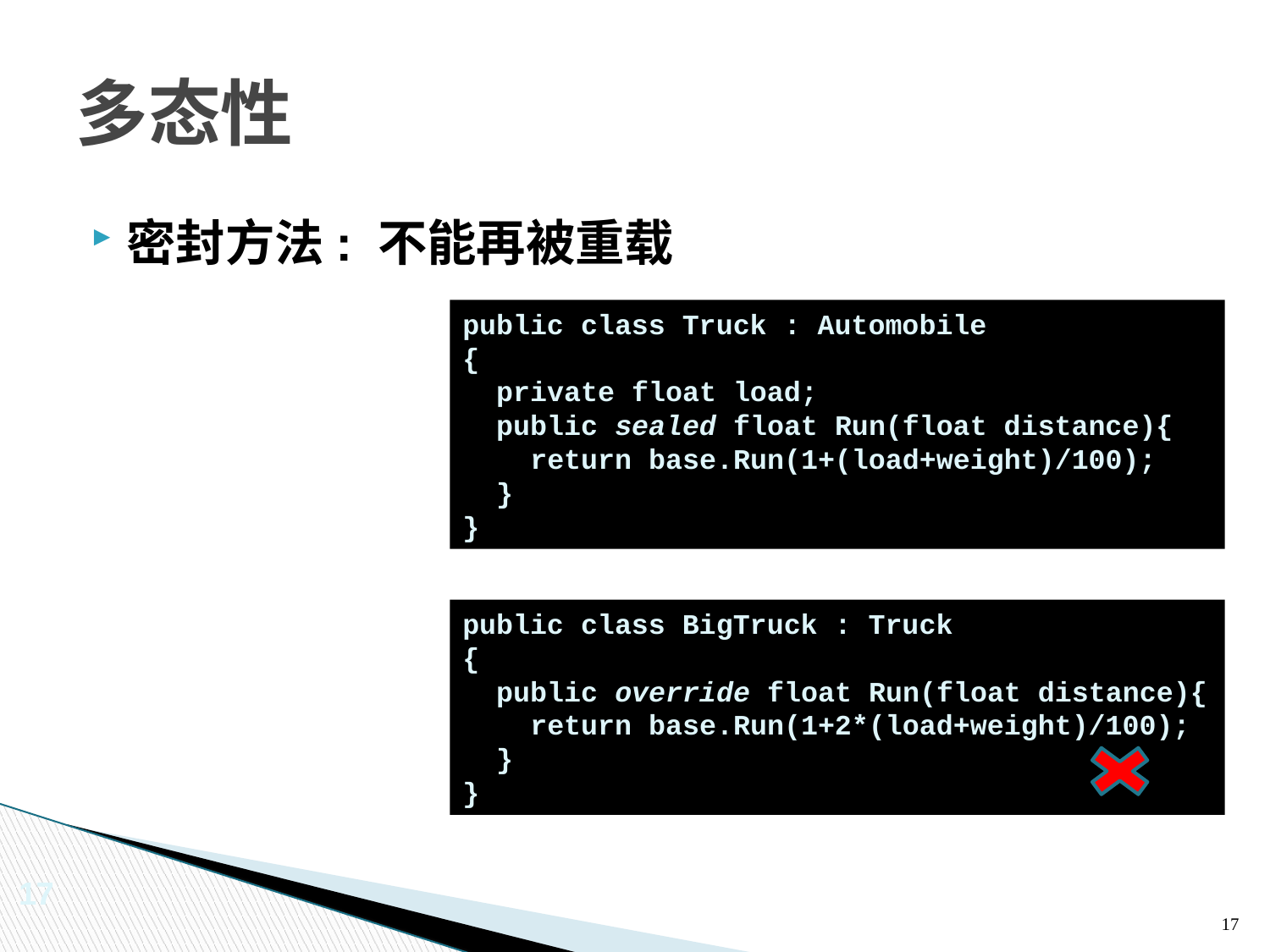

# 多态性
密封方法: 不能再被重载

public class Truck : Automobile
{
  private float load;
  public sealed float Run(float distance){
    return base.Run(1+(load+weight)/100);
  }
}
public class BigTruck : Truck
{
  public override float Run(float distance){
    return base.Run(1+2*(load+weight)/100);
  }
}

17